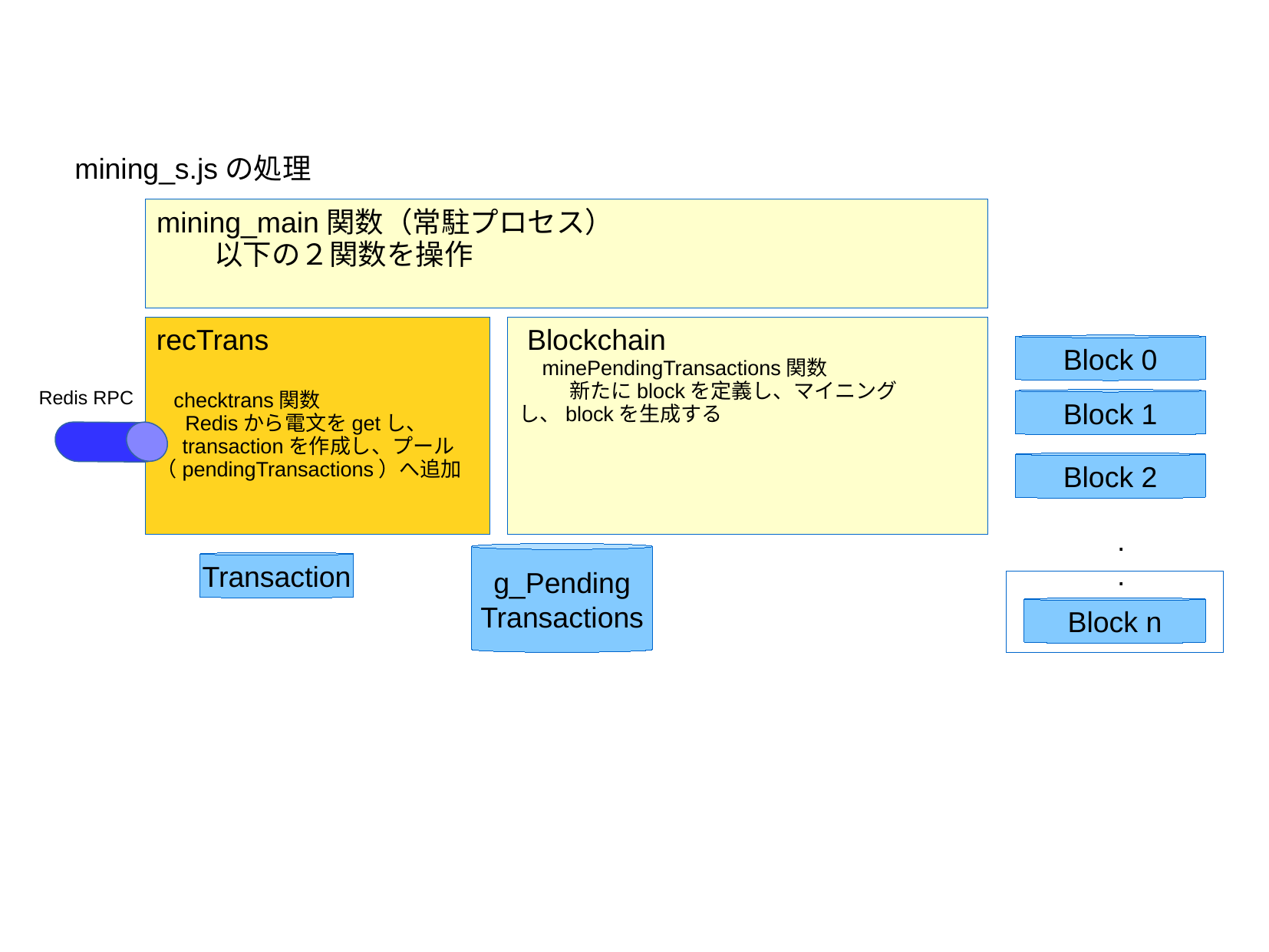

mining_s.jsの処理
mining_main関数（常駐プロセス）
　　以下の２関数を操作

recTrans

   checktrans関数
     Redisから電文をgetし、
　transactionを作成し、プール　（pendingTransactions）へ追加

 Blockchain
    minePendingTransactions関数
       新たにblockを定義し、マイニングし、blockを生成する

Block 0
Redis RPC
Block 1

Block 2
.
.
.

g_Pending
Transactions
Transaction

Block n